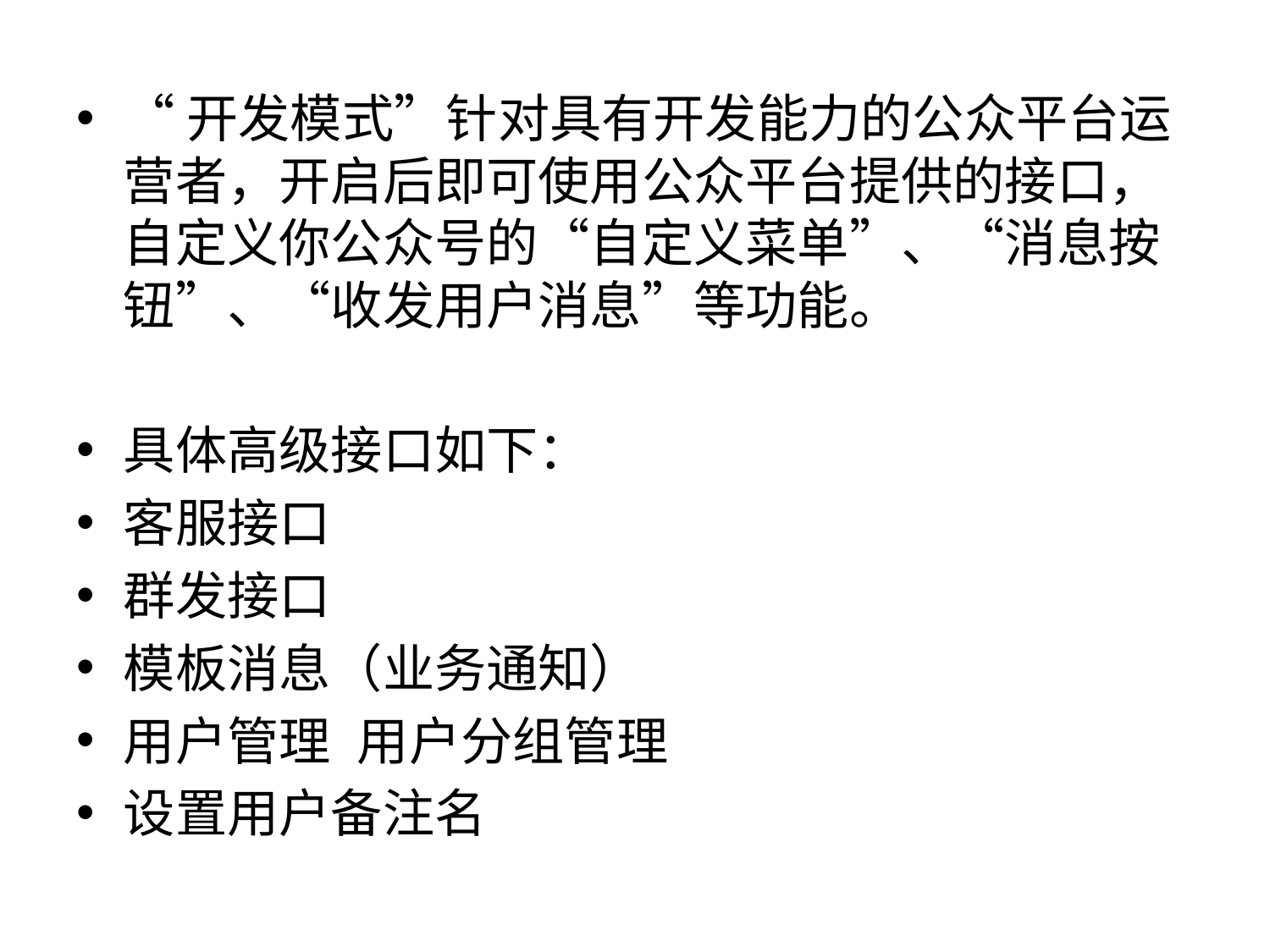

“开发模式”针对具有开发能力的公众平台运营者，开启后即可使用公众平台提供的接口，自定义你公众号的“自定义菜单”、“消息按钮”、“收发用户消息”等功能。

具体高级接口如下：
客服接口
群发接口
模板消息（业务通知）
用户管理	用户分组管理
设置用户备注名